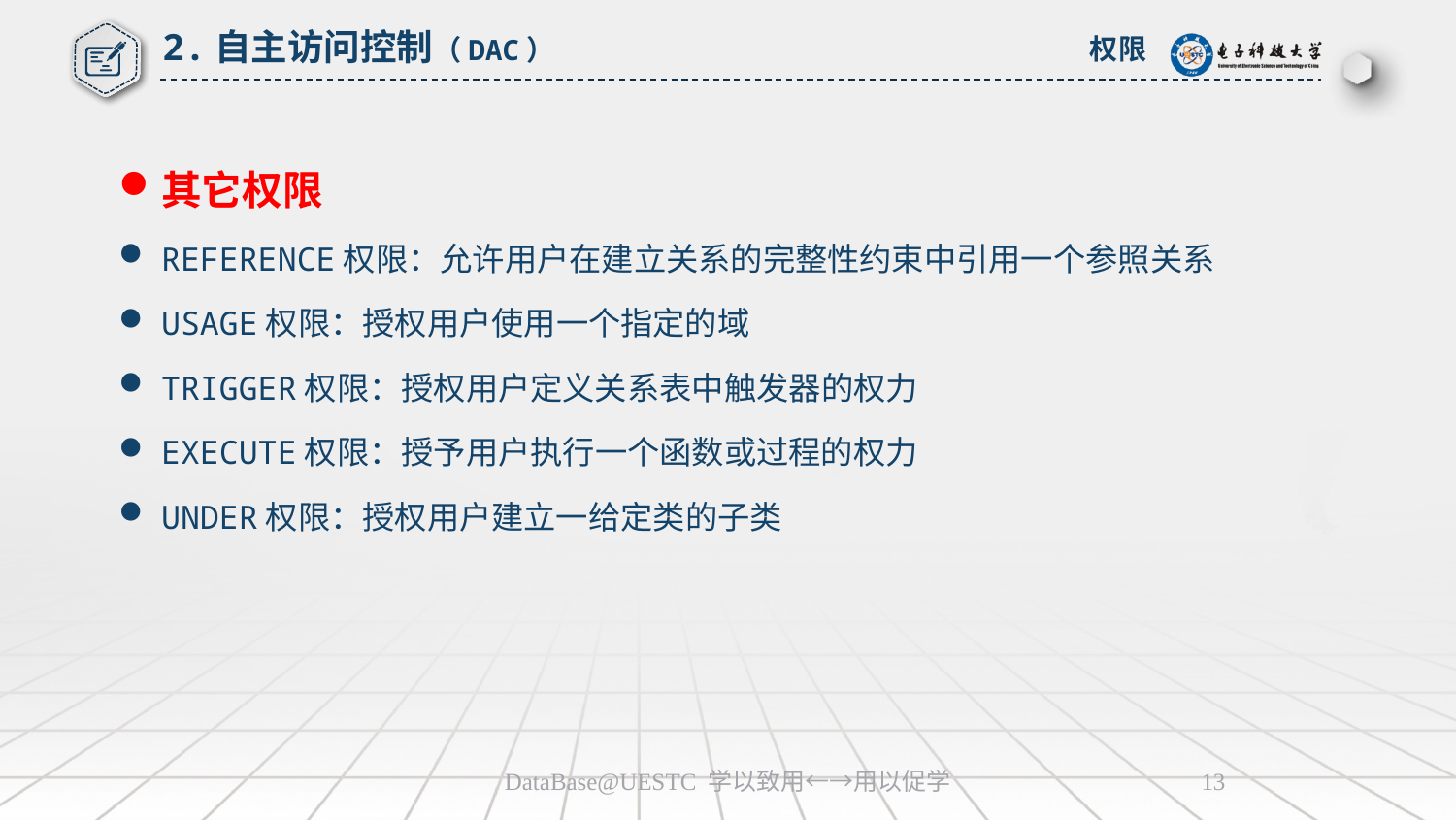

# 2.自主访问控制（DAC）
权限
其它权限
REFERENCE权限：允许用户在建立关系的完整性约束中引用一个参照关系
USAGE权限：授权用户使用一个指定的域
TRIGGER权限：授权用户定义关系表中触发器的权力
EXECUTE权限：授予用户执行一个函数或过程的权力
UNDER权限：授权用户建立一给定类的子类

DataBase@UESTC 学以致用←→用以促学
13